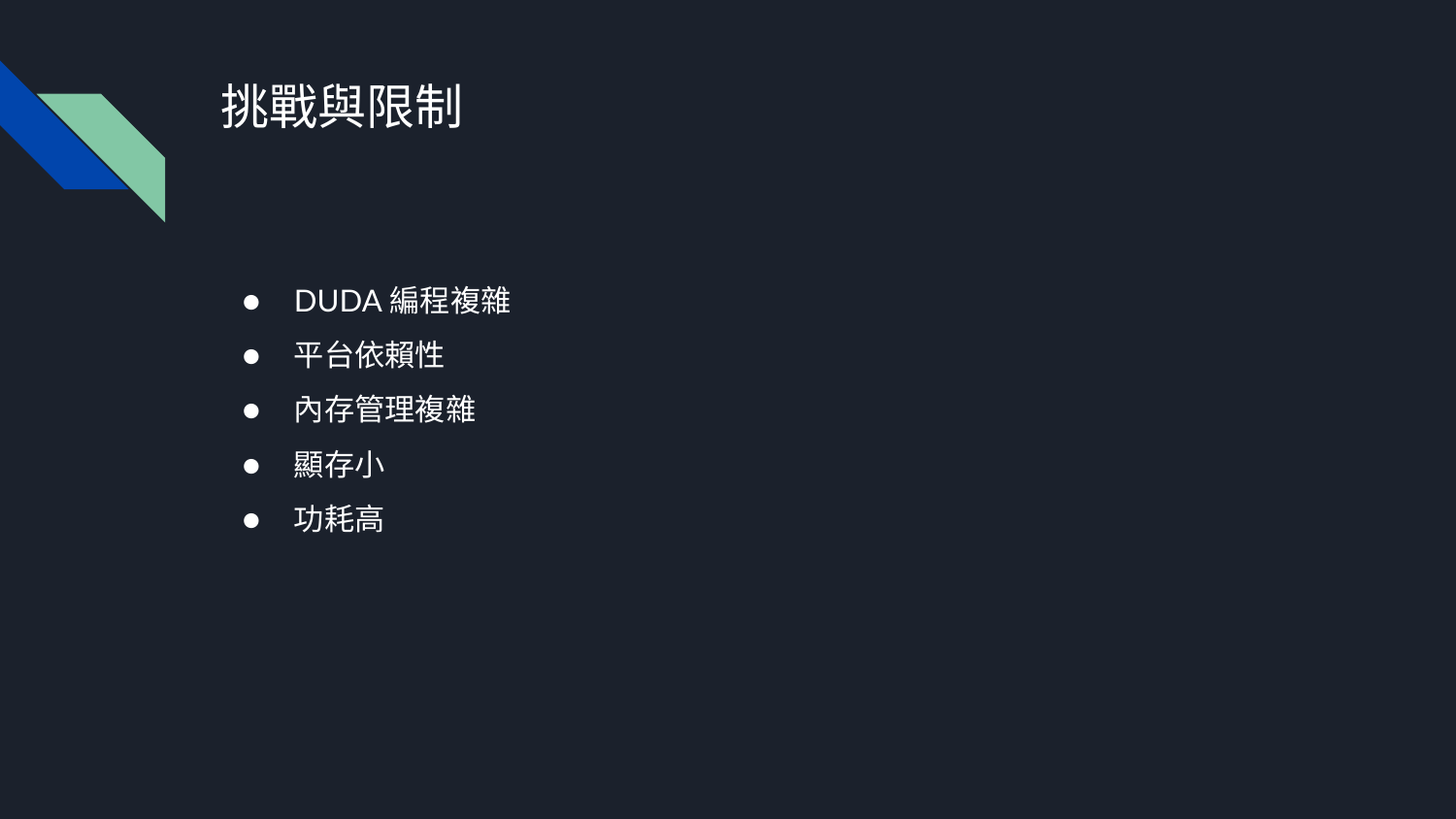

# 挑戰與限制
DUDA編程複雜
平台依賴性
內存管理複雜
顯存小
功耗高